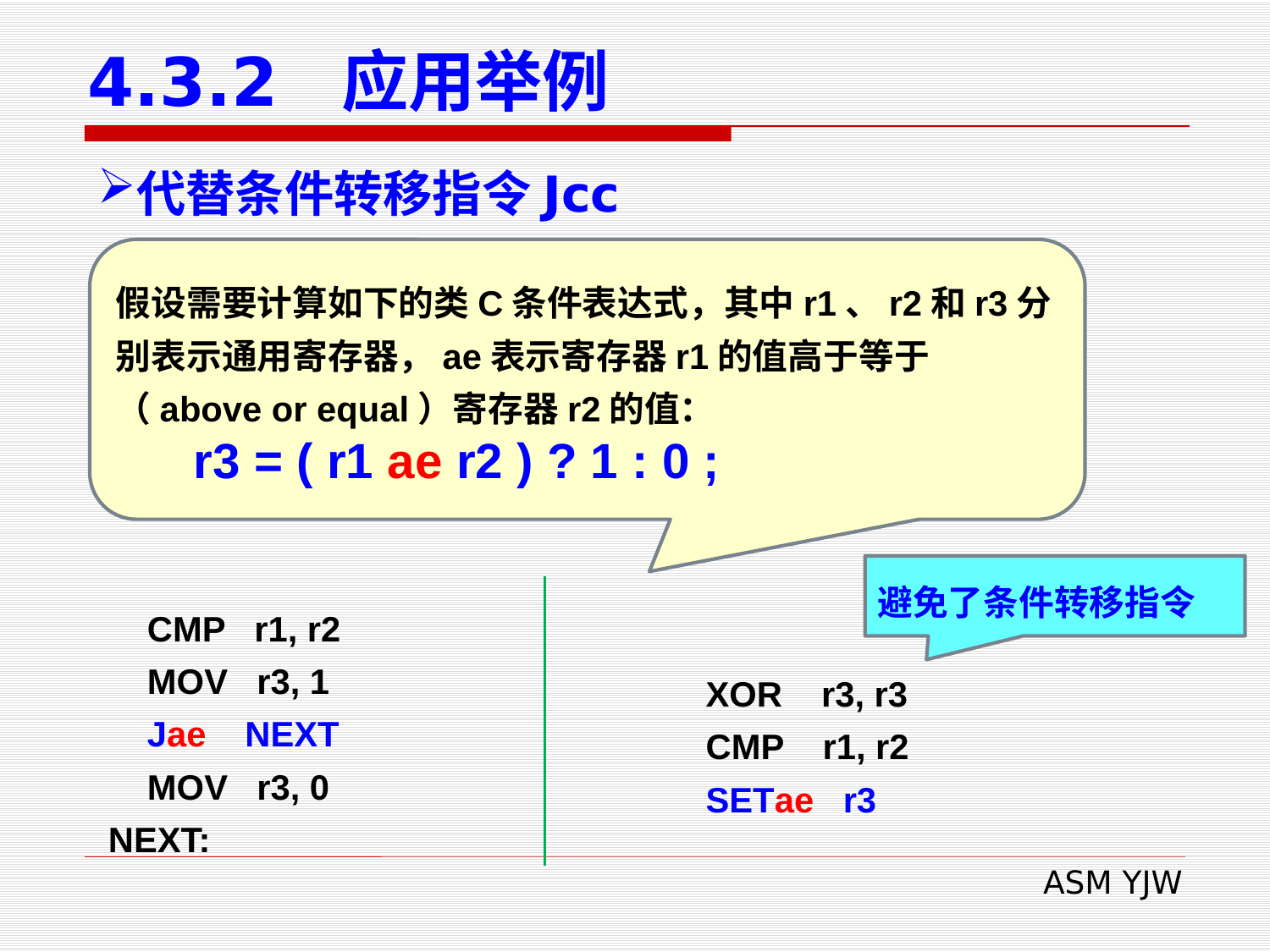

# 4.3.2  应用举例
代替条件转移指令Jcc
假设需要计算如下的类C条件表达式，其中r1、r2和r3分别表示通用寄存器，ae表示寄存器r1的值高于等于（above or equal）寄存器r2的值：
        r3 = ( r1 ae r2 ) ? 1 : 0 ;
避免了条件转移指令
    CMP   r1, r2
    MOV   r3, 1
    Jae    NEXT
    MOV   r3, 0
NEXT:
XOR    r3, r3
CMP    r1, r2
SETae   r3